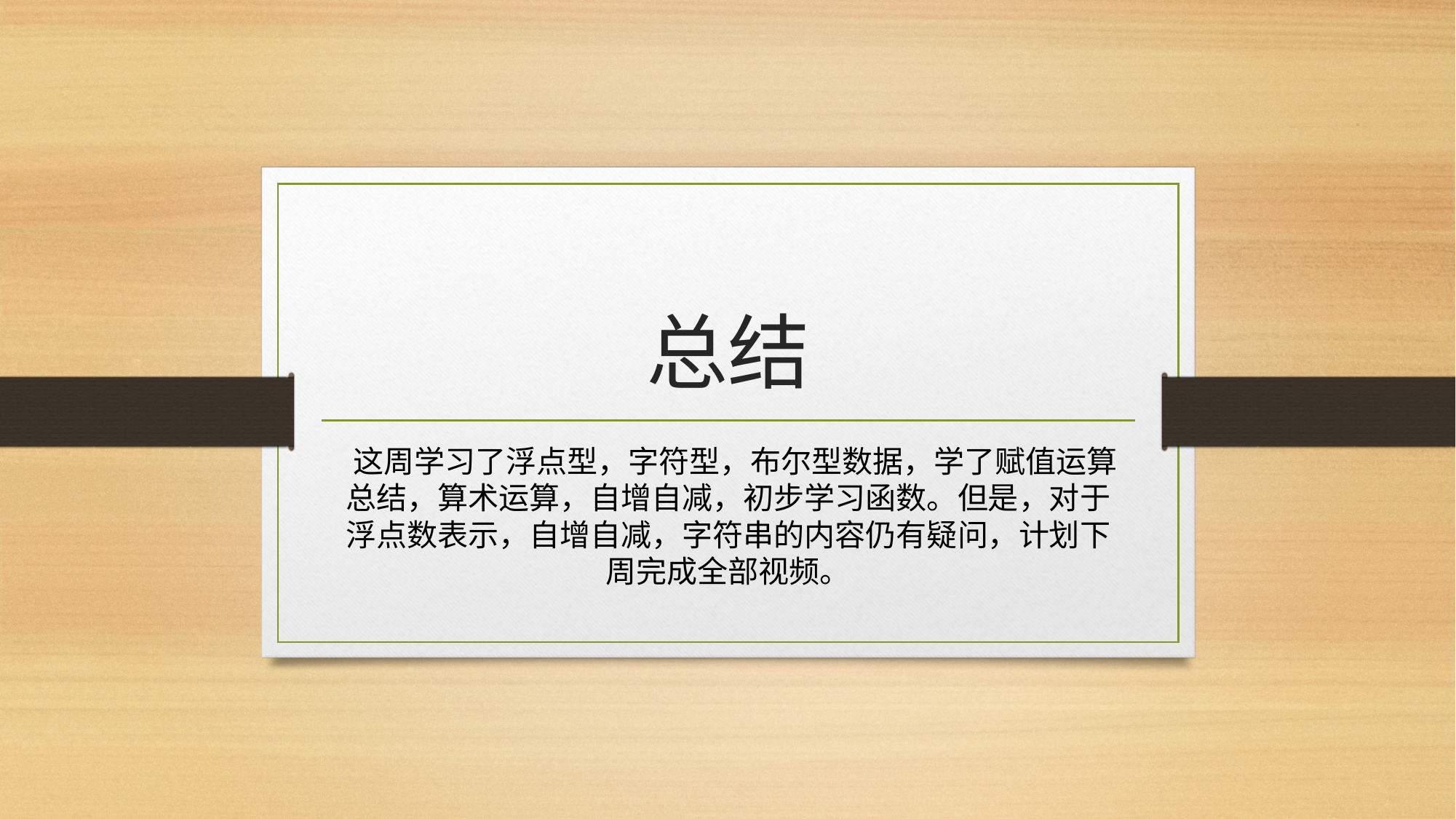

# 总结
 这周学习了浮点型，字符型，布尔型数据，学了赋值运算总结，算术运算，自增自减，初步学习函数。但是，对于浮点数表示，自增自减，字符串的内容仍有疑问，计划下周完成全部视频。